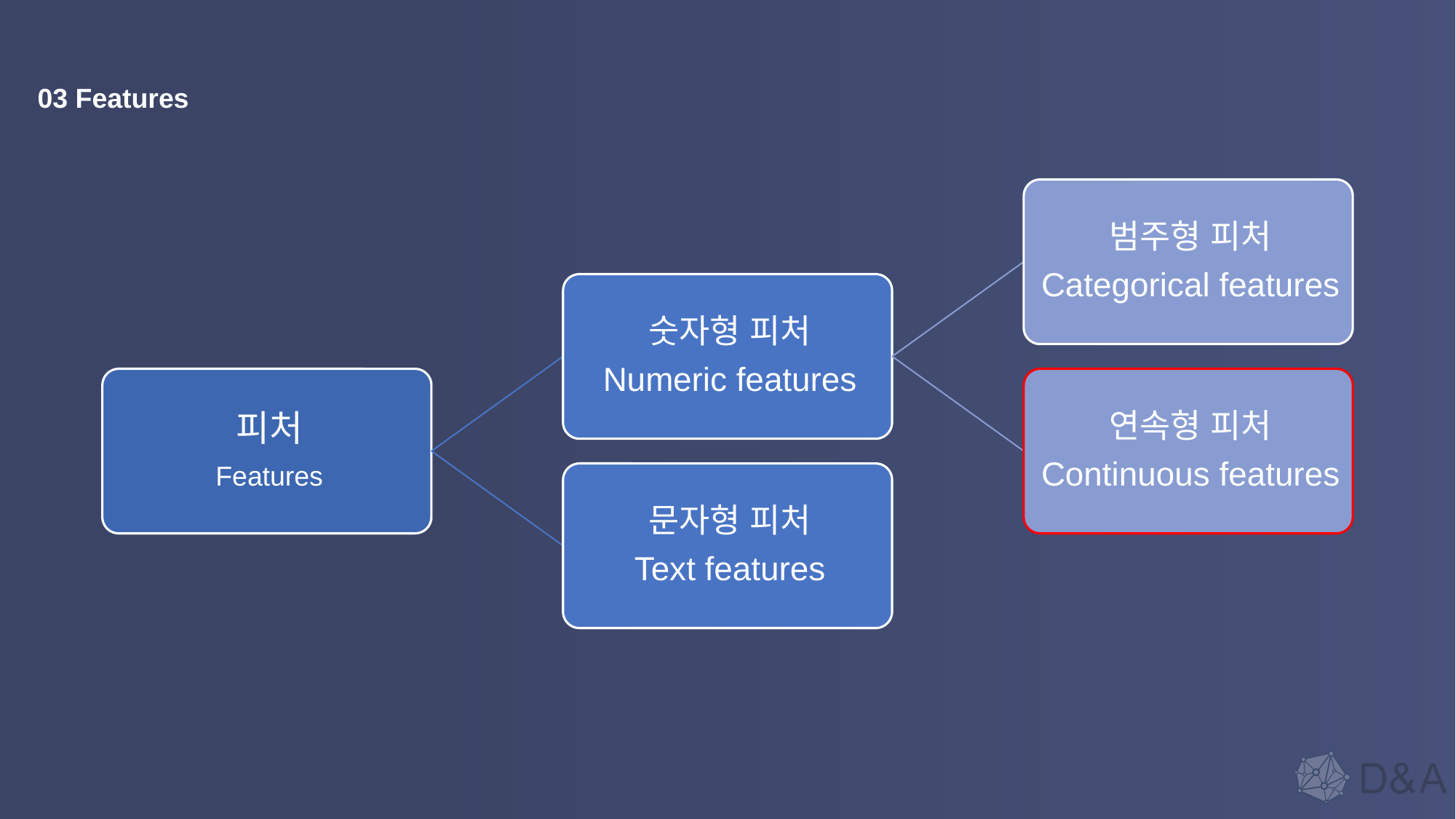

피처
Features

숫자형 피처
Numeric features

범주형 피처
Categorical features

연속형 피처
Continuous features

문자형 피처
Text features
03 Features